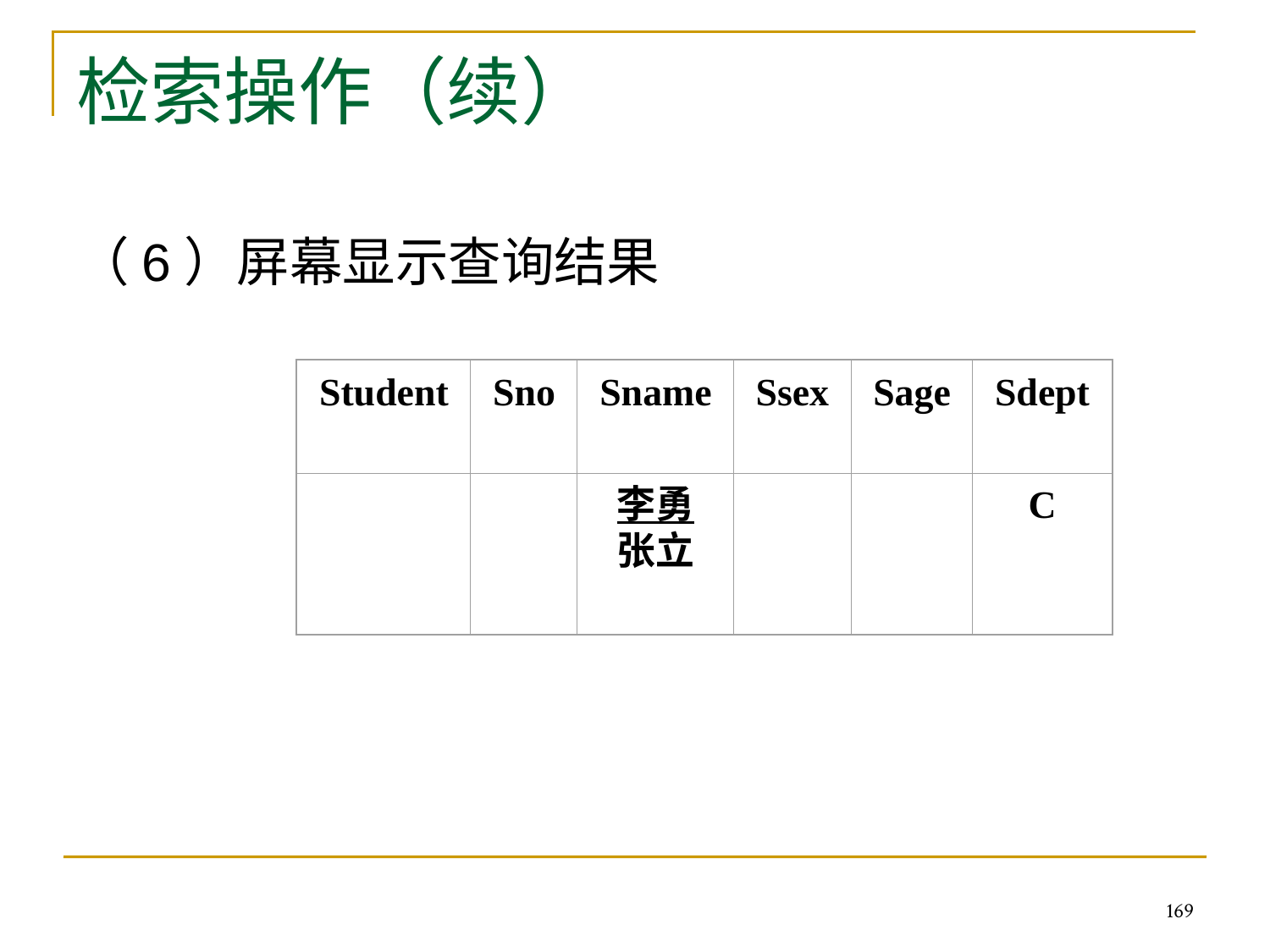

# 检索操作（续）
（6）屏幕显示查询结果

Student

Sno

Sname

Ssex

Sage

Sdept

李勇
张立

C

169